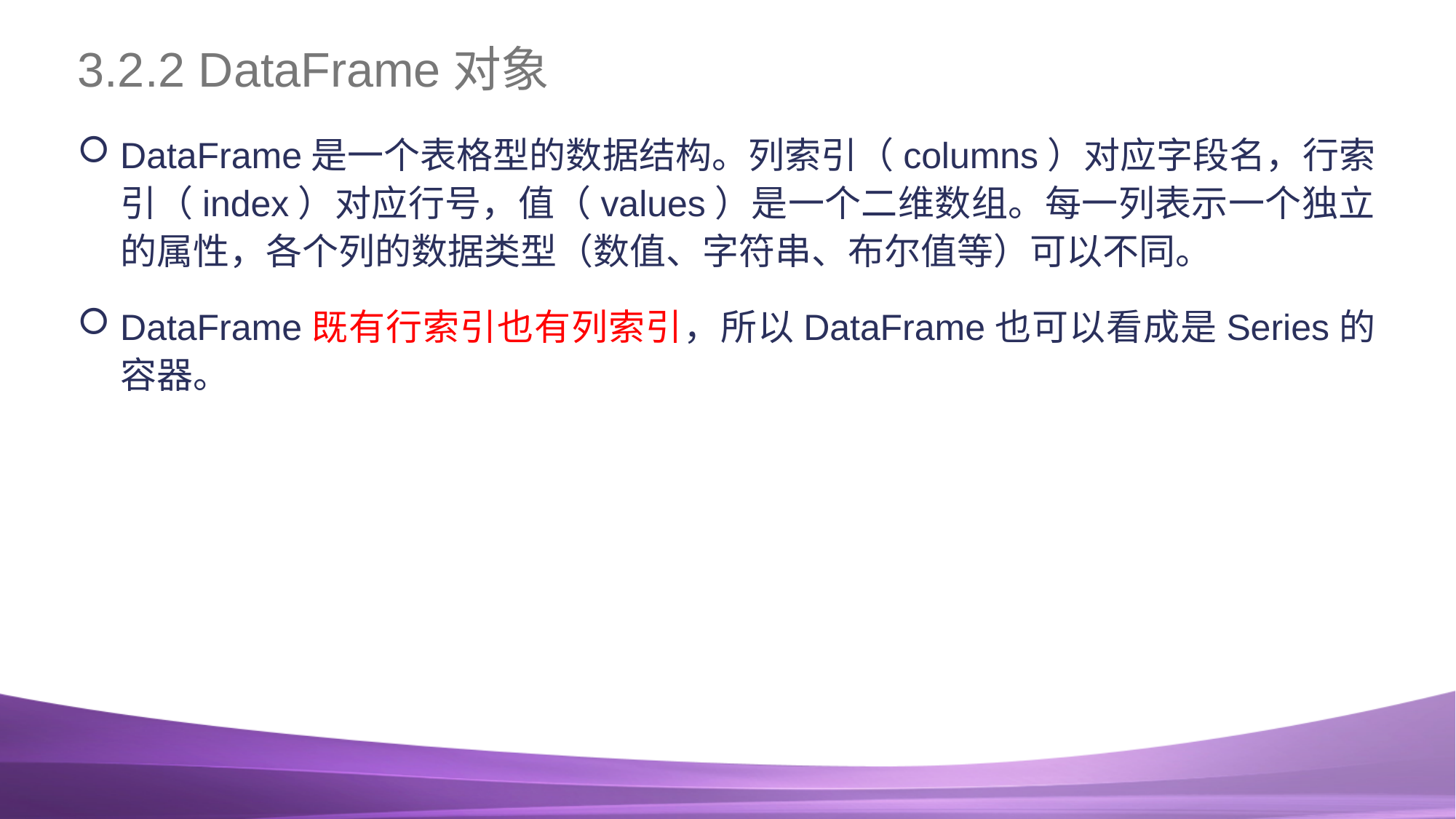

# 3.2.2 DataFrame对象
DataFrame是一个表格型的数据结构。列索引（columns）对应字段名，行索引（index）对应行号，值（values）是一个二维数组。每一列表示一个独立的属性，各个列的数据类型（数值、字符串、布尔值等）可以不同。
DataFrame既有行索引也有列索引，所以DataFrame也可以看成是Series的容器。